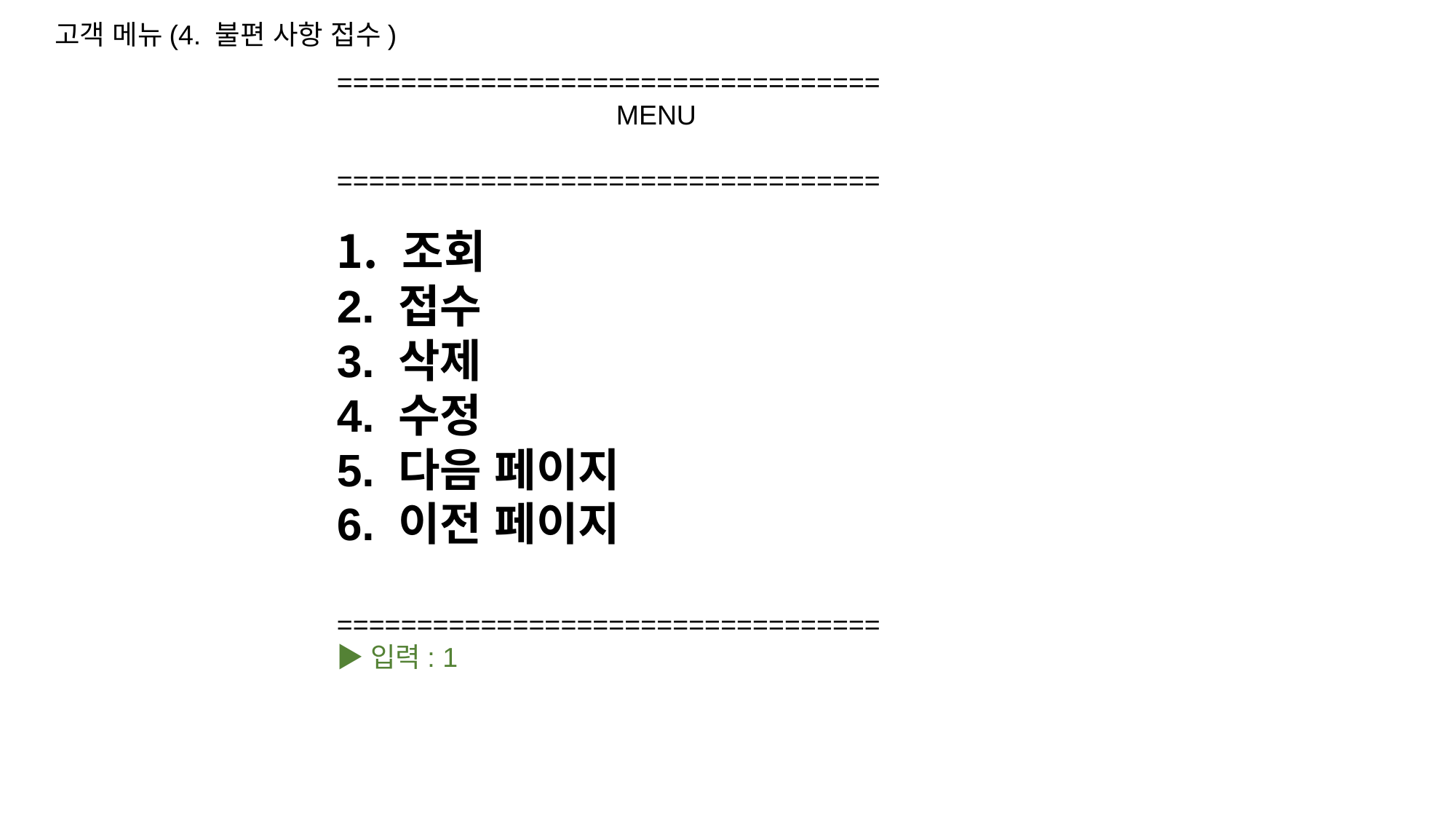

고객 메뉴(4. 불편 사항 접수)
==================================
		        MENU

==================================
 조회
2. 접수
3. 삭제
4. 수정
5. 다음 페이지
6. 이전 페이지

==================================
▶입력: 1